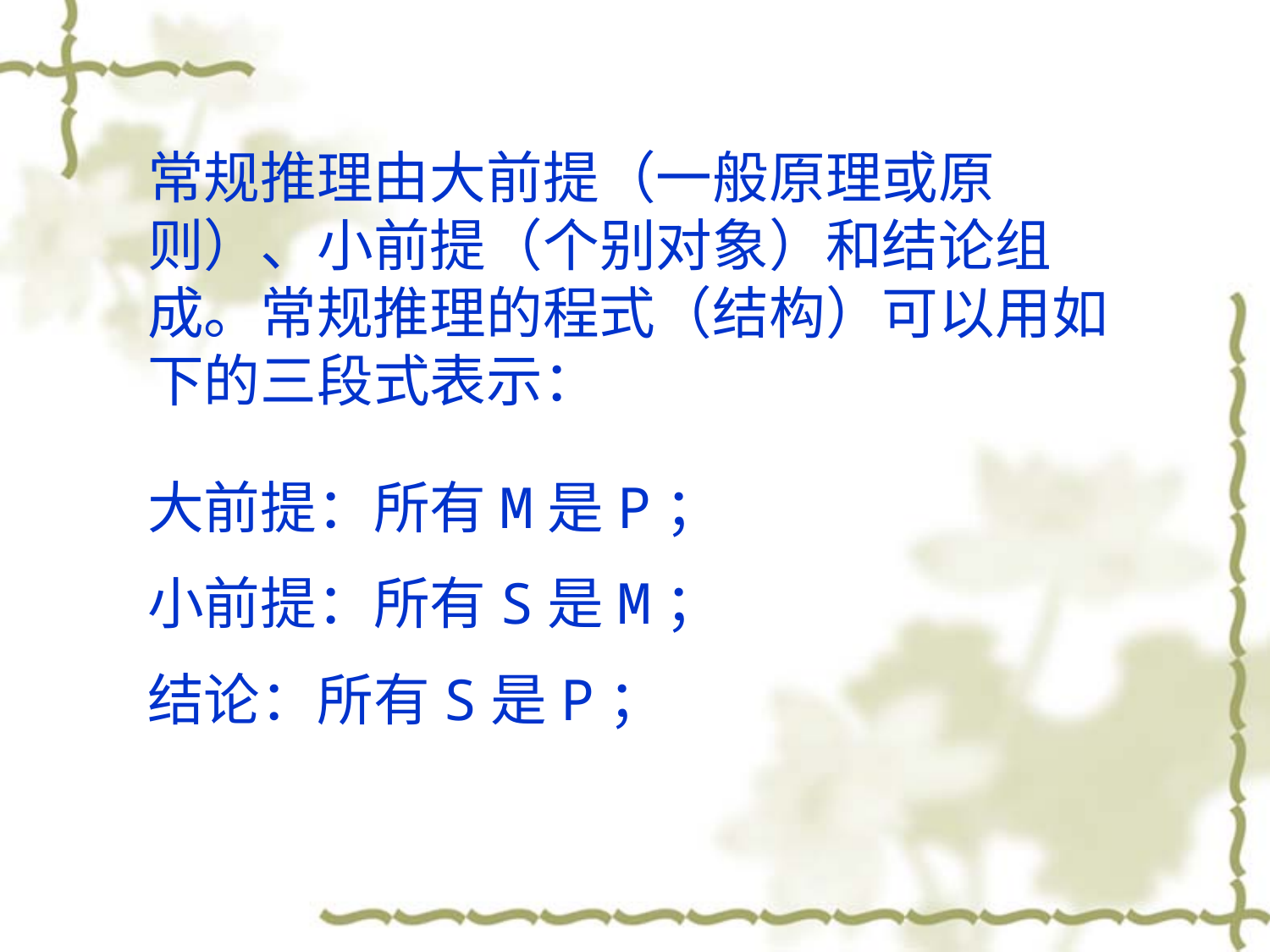

常规推理由大前提（一般原理或原则）、小前提（个别对象）和结论组成。常规推理的程式（结构）可以用如下的三段式表示：
大前提：所有M是P；
小前提：所有S是M；
结论：所有S是P；